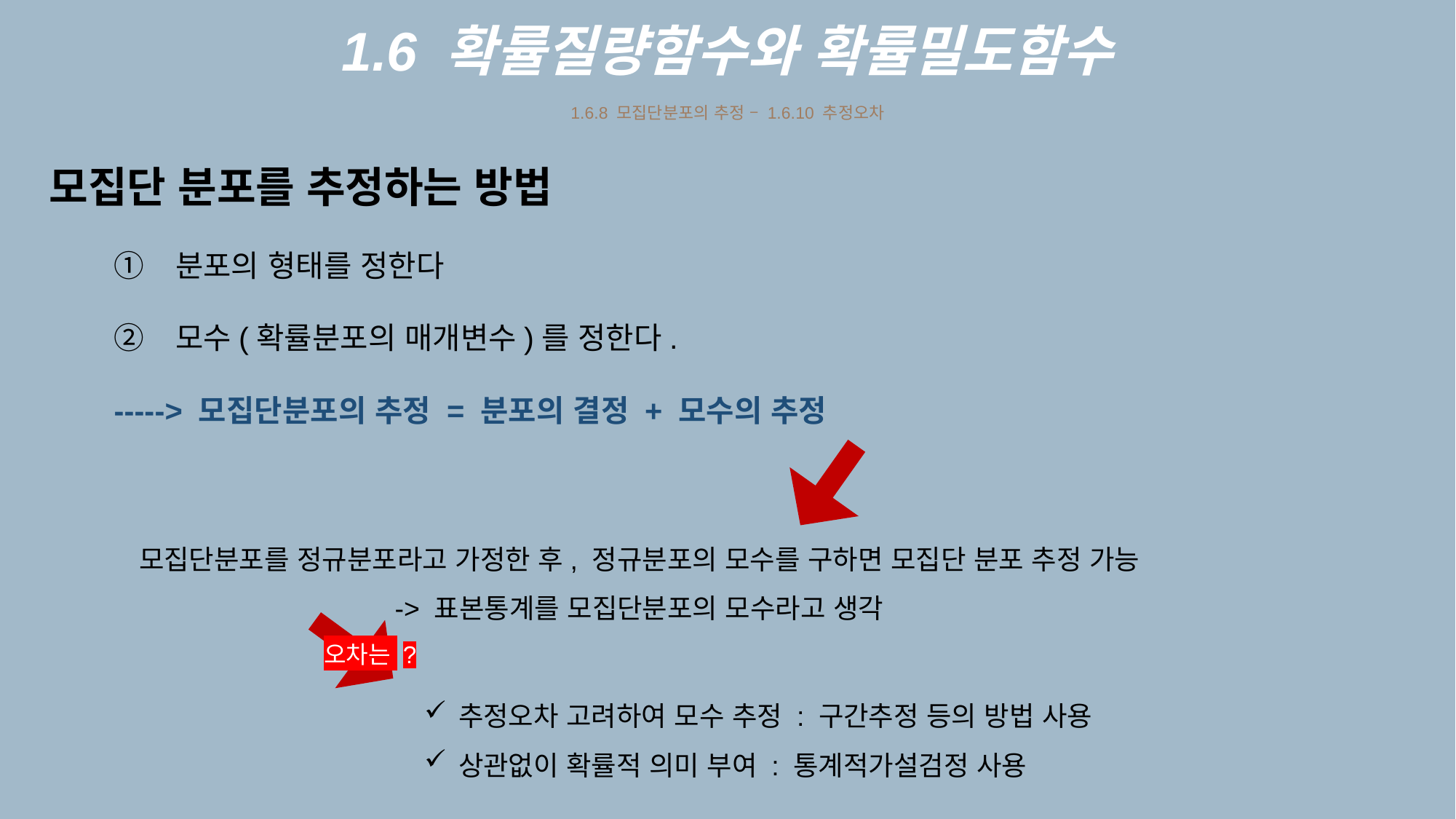

1.6 확률질량함수와 확률밀도함수

1.6.8 모집단분포의 추정 – 1.6.10 추정오차
모집단 분포를 추정하는 방법
분포의 형태를 정한다

모수(확률분포의 매개변수)를 정한다.

-----> 모집단분포의 추정 = 분포의 결정 + 모수의 추정

모집단분포를 정규분포라고 가정한 후, 정규분포의 모수를 구하면 모집단 분포 추정 가능
-> 표본통계를 모집단분포의 모수라고 생각

오차는 ?
추정오차 고려하여 모수 추정 : 구간추정 등의 방법 사용
상관없이 확률적 의미 부여 : 통계적가설검정 사용